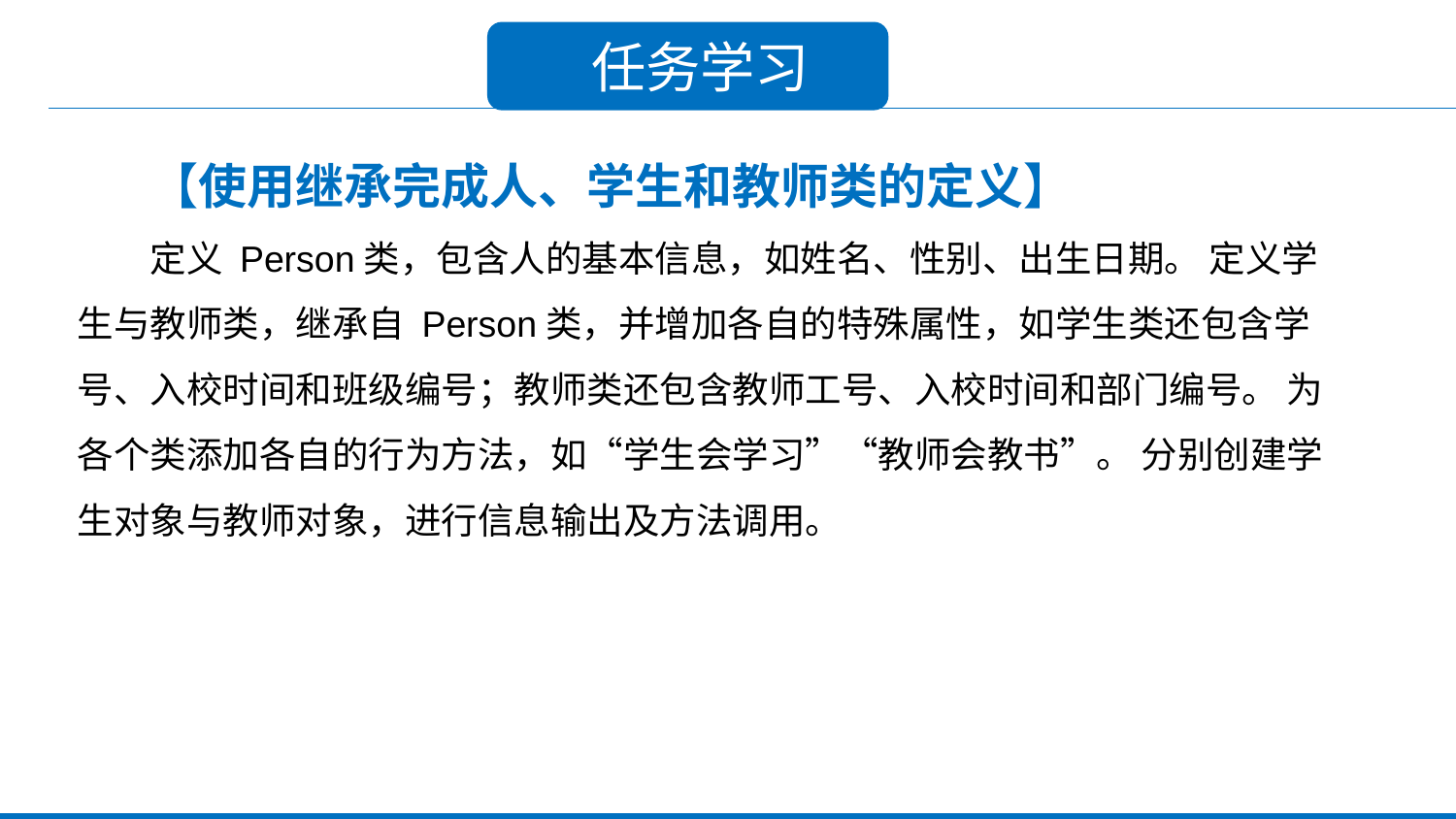

任务学习
【使用继承完成人、学生和教师类的定义】
定义 Person类，包含人的基本信息，如姓名、性别、出生日期。 定义学生与教师类，继承自 Person类，并增加各自的特殊属性，如学生类还包含学号、入校时间和班级编号；教师类还包含教师工号、入校时间和部门编号。 为各个类添加各自的行为方法，如“学生会学习”“教师会教书”。 分别创建学生对象与教师对象，进行信息输出及方法调用。